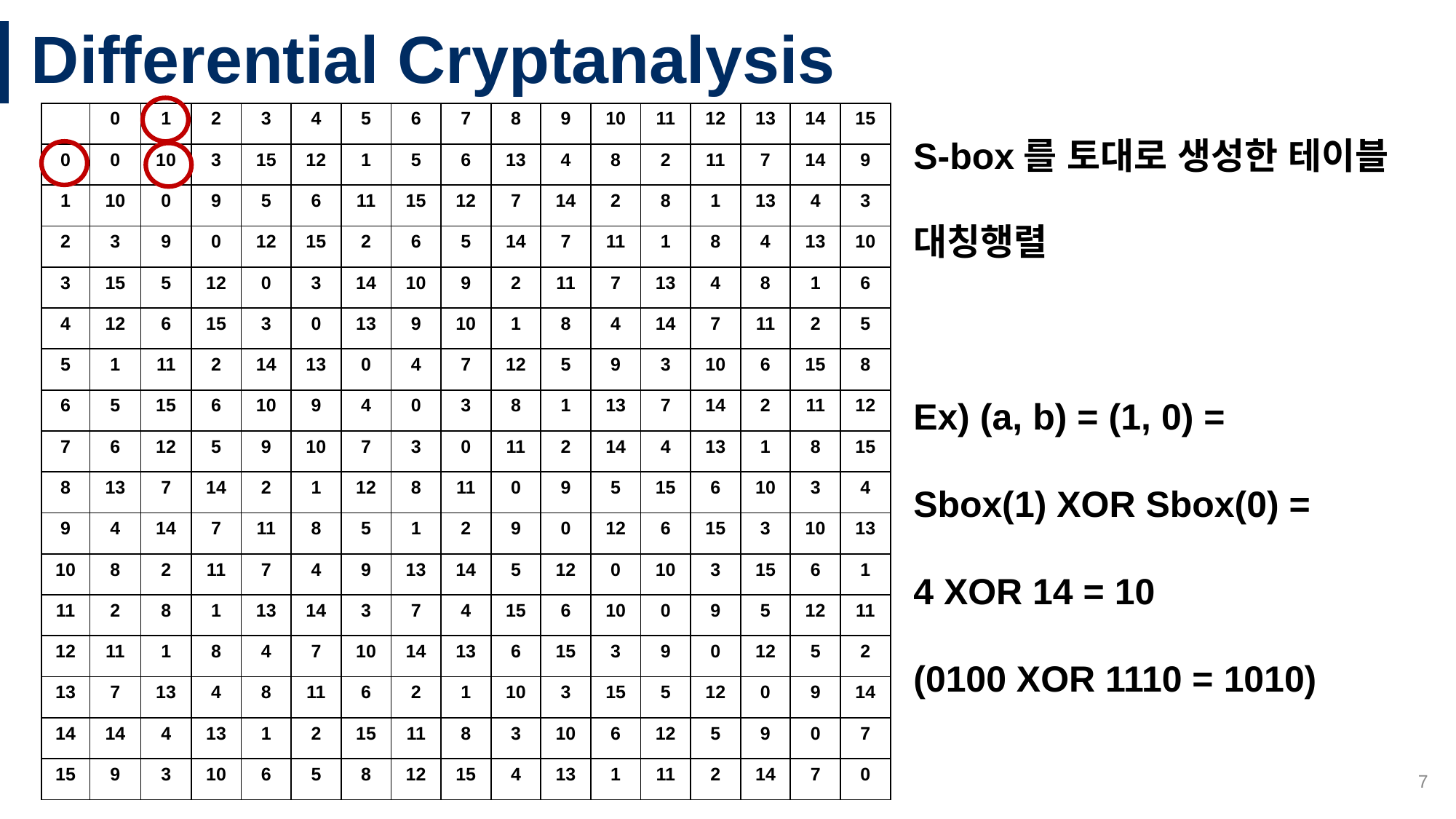

# Differential Cryptanalysis
S-box를 토대로 생성한 테이블

|  | 0 | 1 | 2 | 3 | 4 | 5 | 6 | 7 | 8 | 9 | 10 | 11 | 12 | 13 | 14 | 15 |
| --- | --- | --- | --- | --- | --- | --- | --- | --- | --- | --- | --- | --- | --- | --- | --- | --- |
| 0 | 0 | 10 | 3 | 15 | 12 | 1 | 5 | 6 | 13 | 4 | 8 | 2 | 11 | 7 | 14 | 9 |
| 1 | 10 | 0 | 9 | 5 | 6 | 11 | 15 | 12 | 7 | 14 | 2 | 8 | 1 | 13 | 4 | 3 |
| 2 | 3 | 9 | 0 | 12 | 15 | 2 | 6 | 5 | 14 | 7 | 11 | 1 | 8 | 4 | 13 | 10 |
| 3 | 15 | 5 | 12 | 0 | 3 | 14 | 10 | 9 | 2 | 11 | 7 | 13 | 4 | 8 | 1 | 6 |
| 4 | 12 | 6 | 15 | 3 | 0 | 13 | 9 | 10 | 1 | 8 | 4 | 14 | 7 | 11 | 2 | 5 |
| 5 | 1 | 11 | 2 | 14 | 13 | 0 | 4 | 7 | 12 | 5 | 9 | 3 | 10 | 6 | 15 | 8 |
| 6 | 5 | 15 | 6 | 10 | 9 | 4 | 0 | 3 | 8 | 1 | 13 | 7 | 14 | 2 | 11 | 12 |
| 7 | 6 | 12 | 5 | 9 | 10 | 7 | 3 | 0 | 11 | 2 | 14 | 4 | 13 | 1 | 8 | 15 |
| 8 | 13 | 7 | 14 | 2 | 1 | 12 | 8 | 11 | 0 | 9 | 5 | 15 | 6 | 10 | 3 | 4 |
| 9 | 4 | 14 | 7 | 11 | 8 | 5 | 1 | 2 | 9 | 0 | 12 | 6 | 15 | 3 | 10 | 13 |
| 10 | 8 | 2 | 11 | 7 | 4 | 9 | 13 | 14 | 5 | 12 | 0 | 10 | 3 | 15 | 6 | 1 |
| 11 | 2 | 8 | 1 | 13 | 14 | 3 | 7 | 4 | 15 | 6 | 10 | 0 | 9 | 5 | 12 | 11 |
| 12 | 11 | 1 | 8 | 4 | 7 | 10 | 14 | 13 | 6 | 15 | 3 | 9 | 0 | 12 | 5 | 2 |
| 13 | 7 | 13 | 4 | 8 | 11 | 6 | 2 | 1 | 10 | 3 | 15 | 5 | 12 | 0 | 9 | 14 |
| 14 | 14 | 4 | 13 | 1 | 2 | 15 | 11 | 8 | 3 | 10 | 6 | 12 | 5 | 9 | 0 | 7 |
| 15 | 9 | 3 | 10 | 6 | 5 | 8 | 12 | 15 | 4 | 13 | 1 | 11 | 2 | 14 | 7 | 0 |

대칭행렬

Ex) (a, b) = (1, 0) =
Sbox(1) XOR Sbox(0) =
4 XOR 14 = 10
(0100 XOR 1110 = 1010)
7